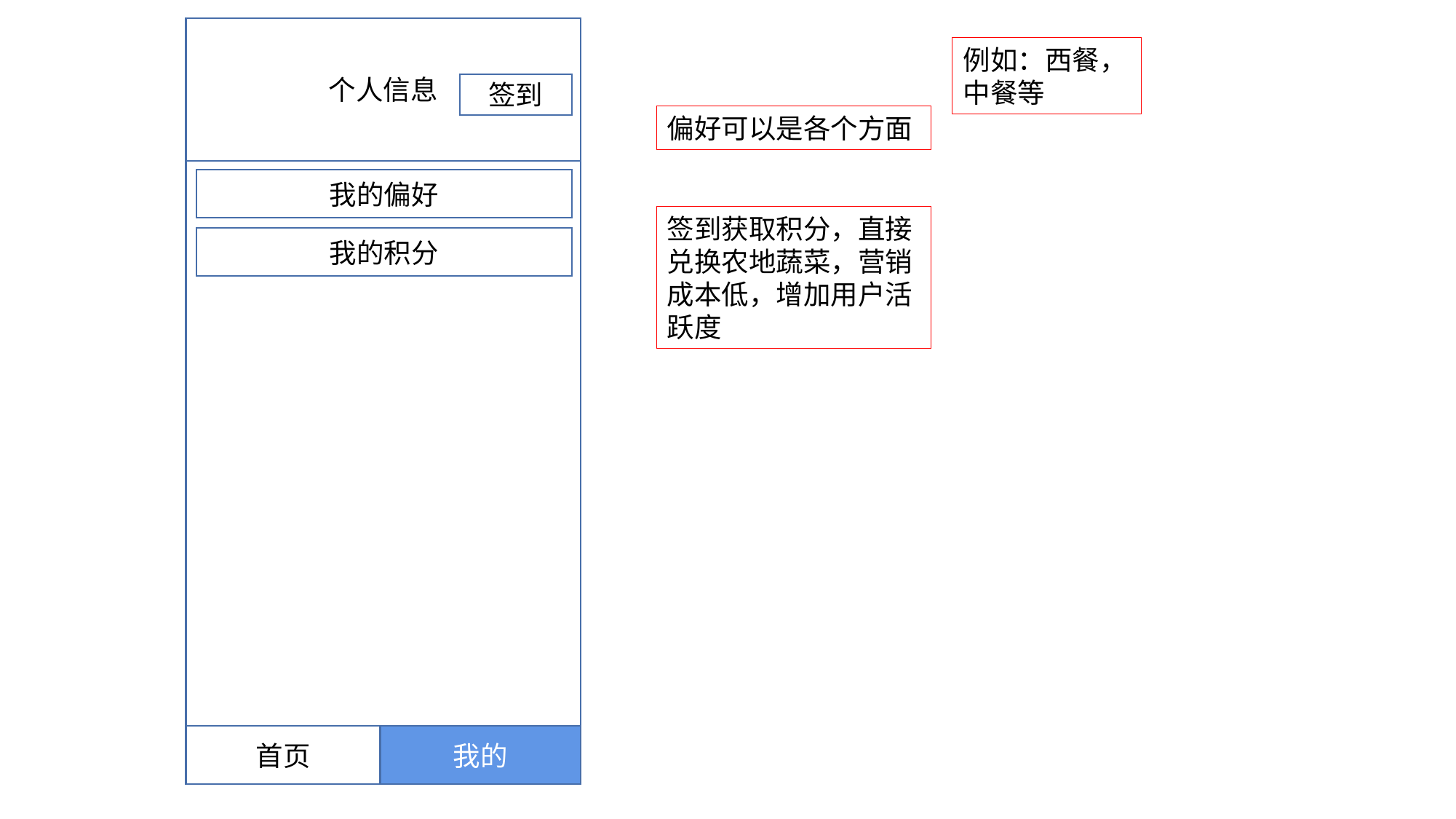

个人信息
例如：西餐，中餐等
签到
偏好可以是各个方面
我的偏好
签到获取积分，直接兑换农地蔬菜，营销成本低，增加用户活跃度
我的积分
首页
我的